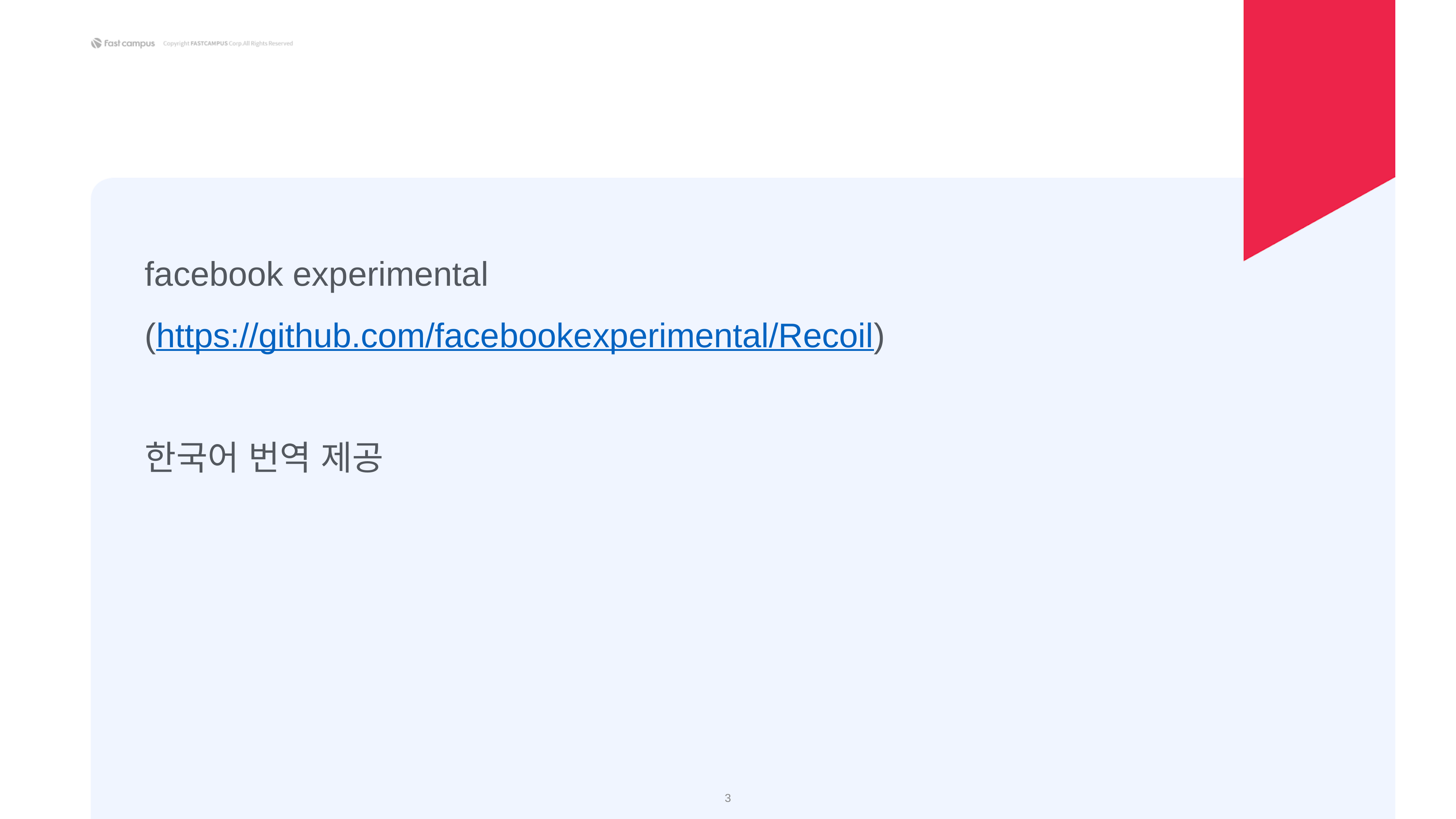

facebook experimental
(https://github.com/facebookexperimental/Recoil)

한국어 번역 제공
3